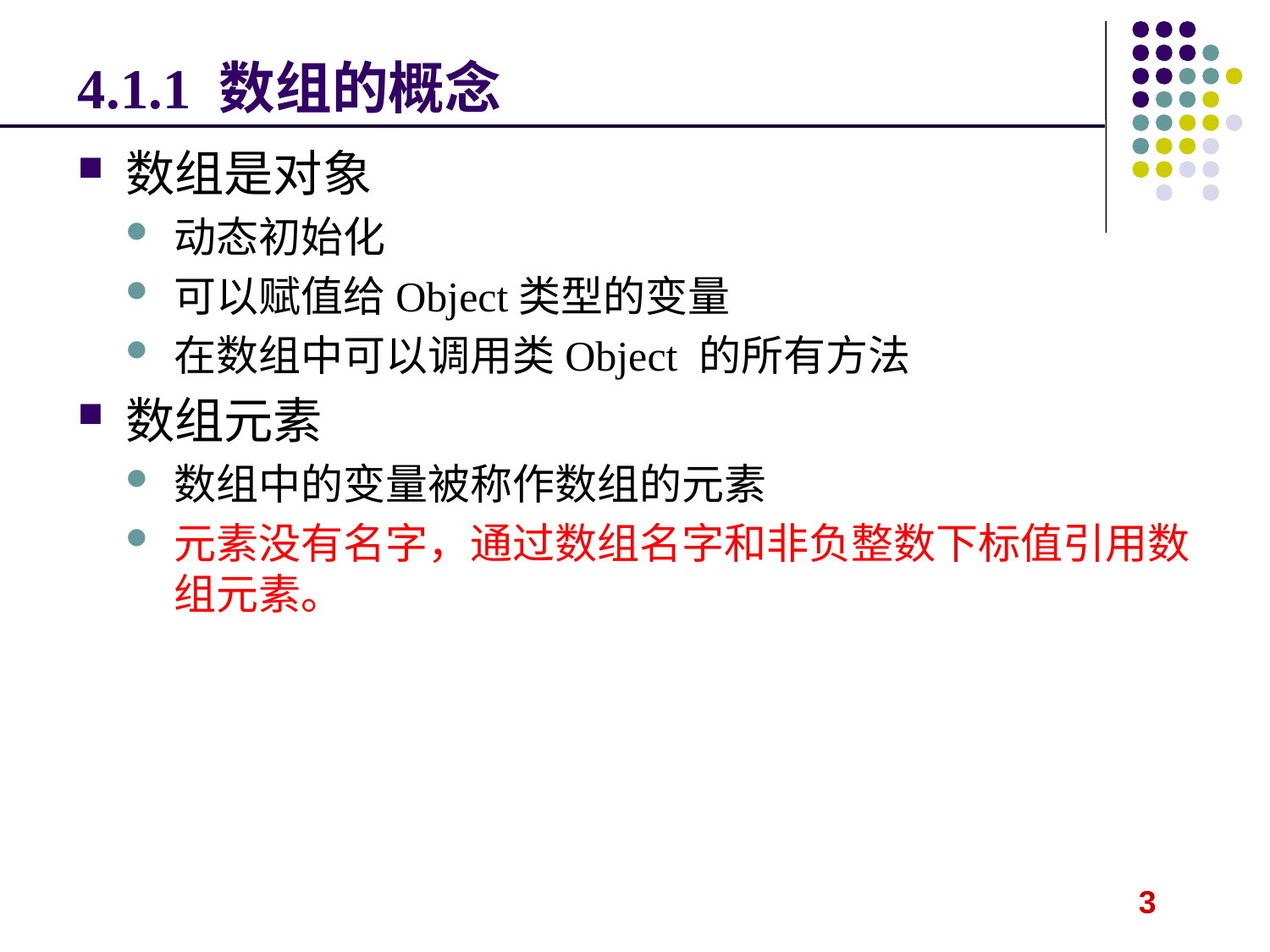

# 4.1.1 数组的概念
数组是对象
动态初始化
可以赋值给Object类型的变量
在数组中可以调用类Object 的所有方法
数组元素
数组中的变量被称作数组的元素
元素没有名字，通过数组名字和非负整数下标值引用数组元素。